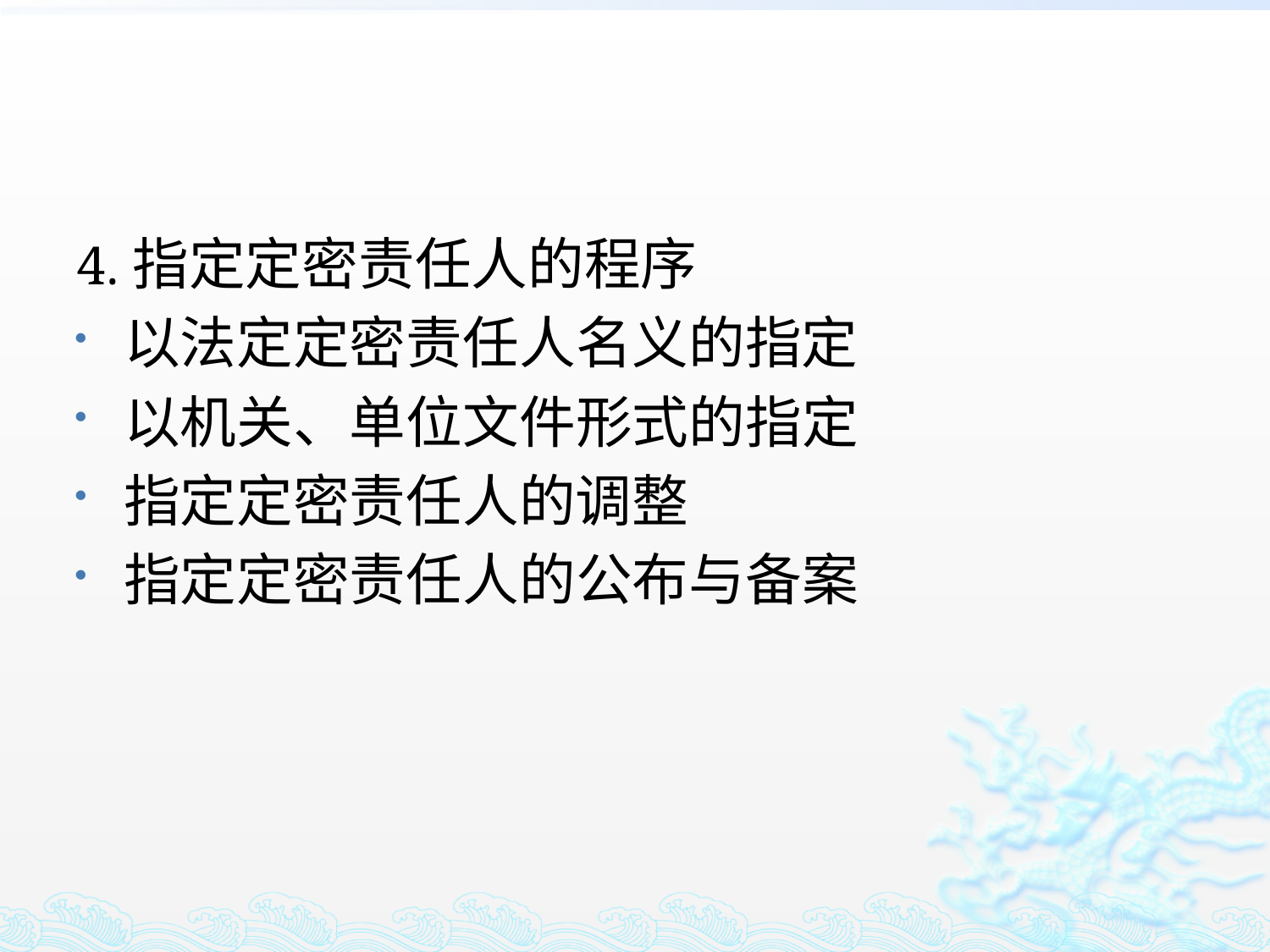

#
4.指定定密责任人的程序
以法定定密责任人名义的指定
以机关、单位文件形式的指定
指定定密责任人的调整
指定定密责任人的公布与备案